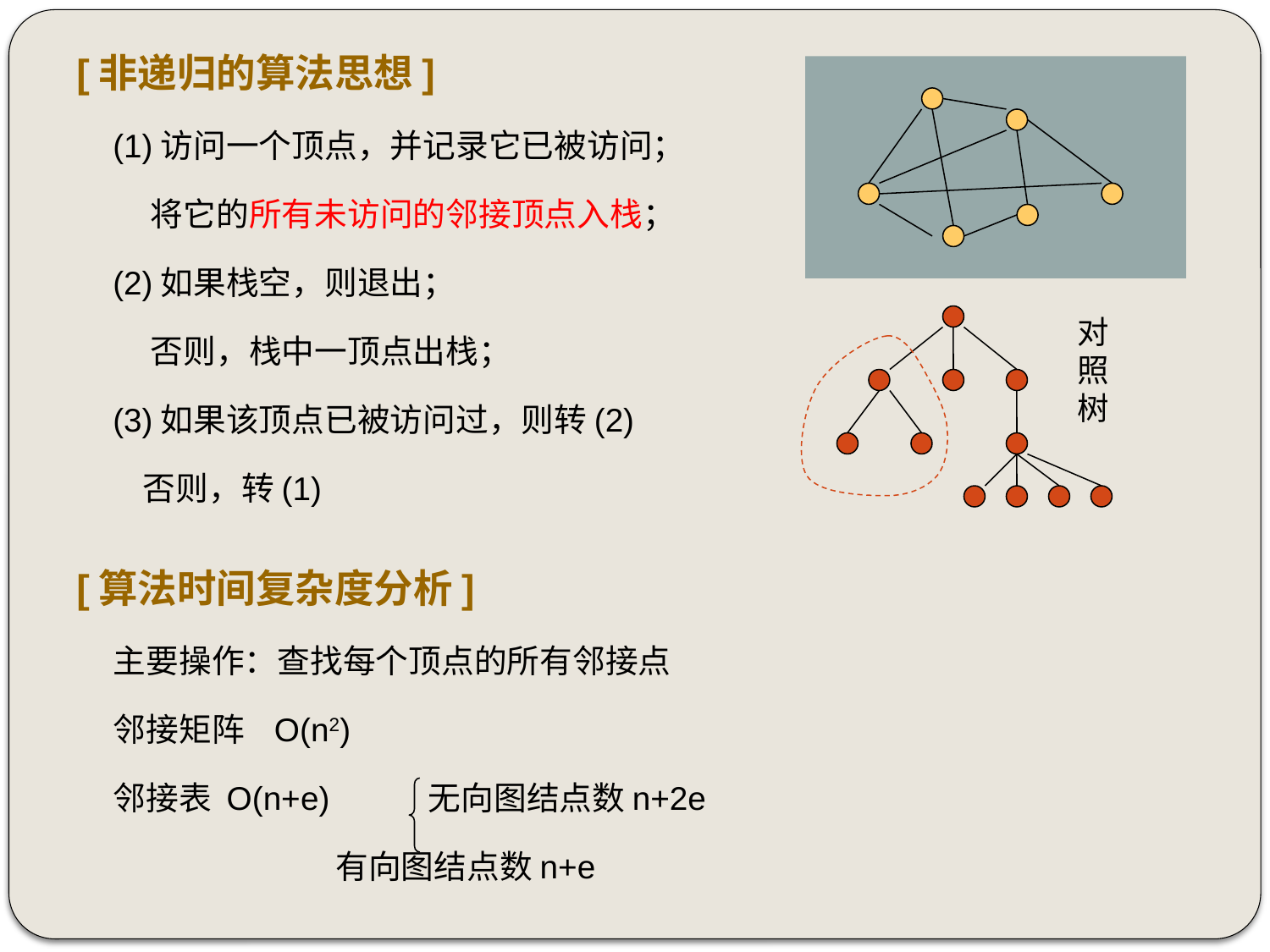

[非递归的算法思想]
    (1)访问一个顶点，并记录它已被访问；
         将它的所有未访问的邻接顶点入栈；
    (2)如果栈空，则退出；
         否则，栈中一顶点出栈；
    (3)如果该顶点已被访问过，则转(2)
        否则，转(1)

[算法时间复杂度分析]
    主要操作：查找每个顶点的所有邻接点
    邻接矩阵   O(n2)
    邻接表 O(n+e)          无向图结点数n+2e
                                  有向图结点数n+e

对照树